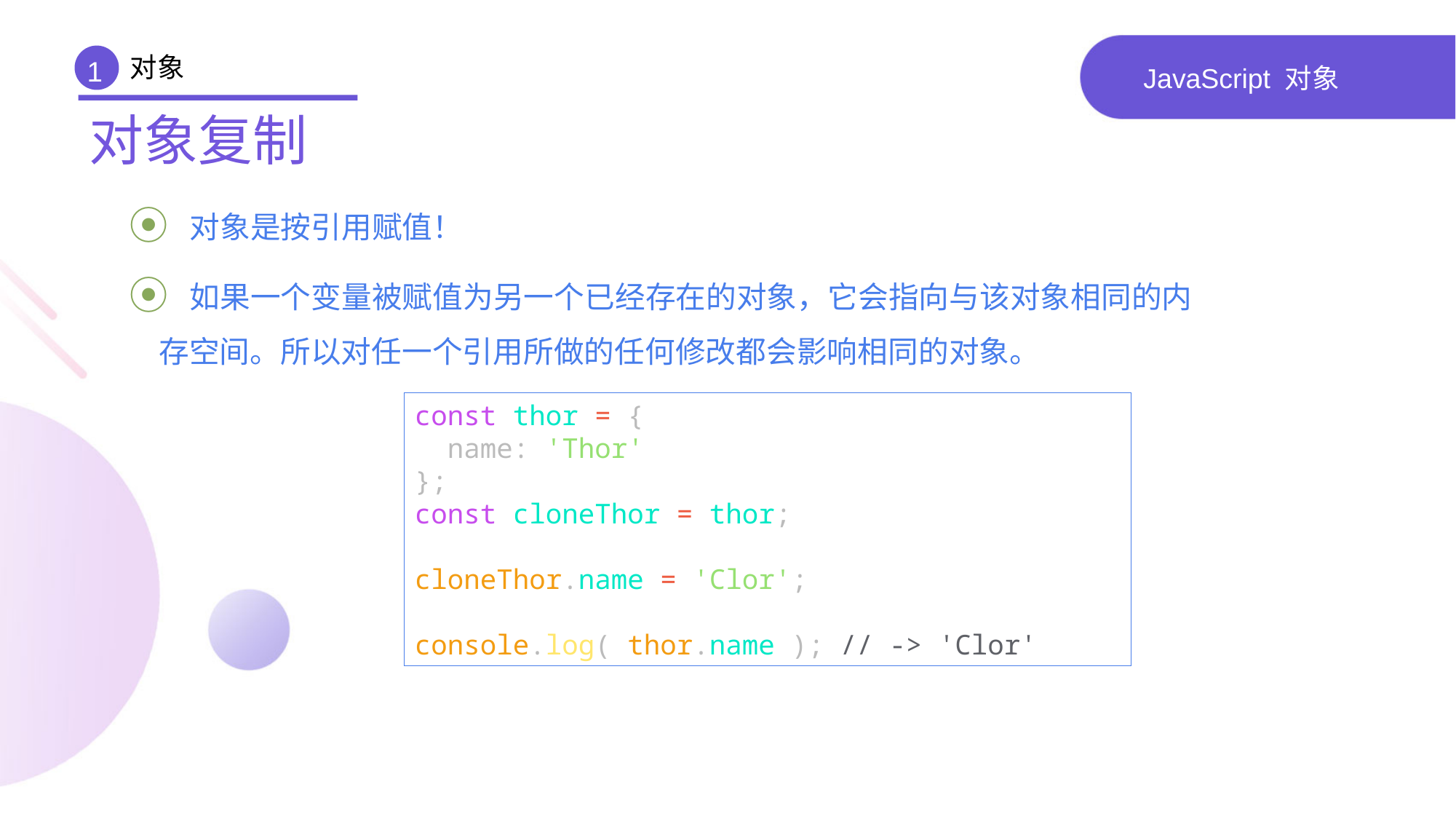

对象
1
# JavaScript 对象
对象复制
  对象是按引用赋值！
  如果一个变量被赋值为另一个已经存在的对象，它会指向与该对象相同的内存空间。所以对任一个引用所做的任何修改都会影响相同的对象。
const thor = {
  name: 'Thor'
};
const cloneThor = thor;
cloneThor.name = 'Clor';
console.log( thor.name ); // -> 'Clor'